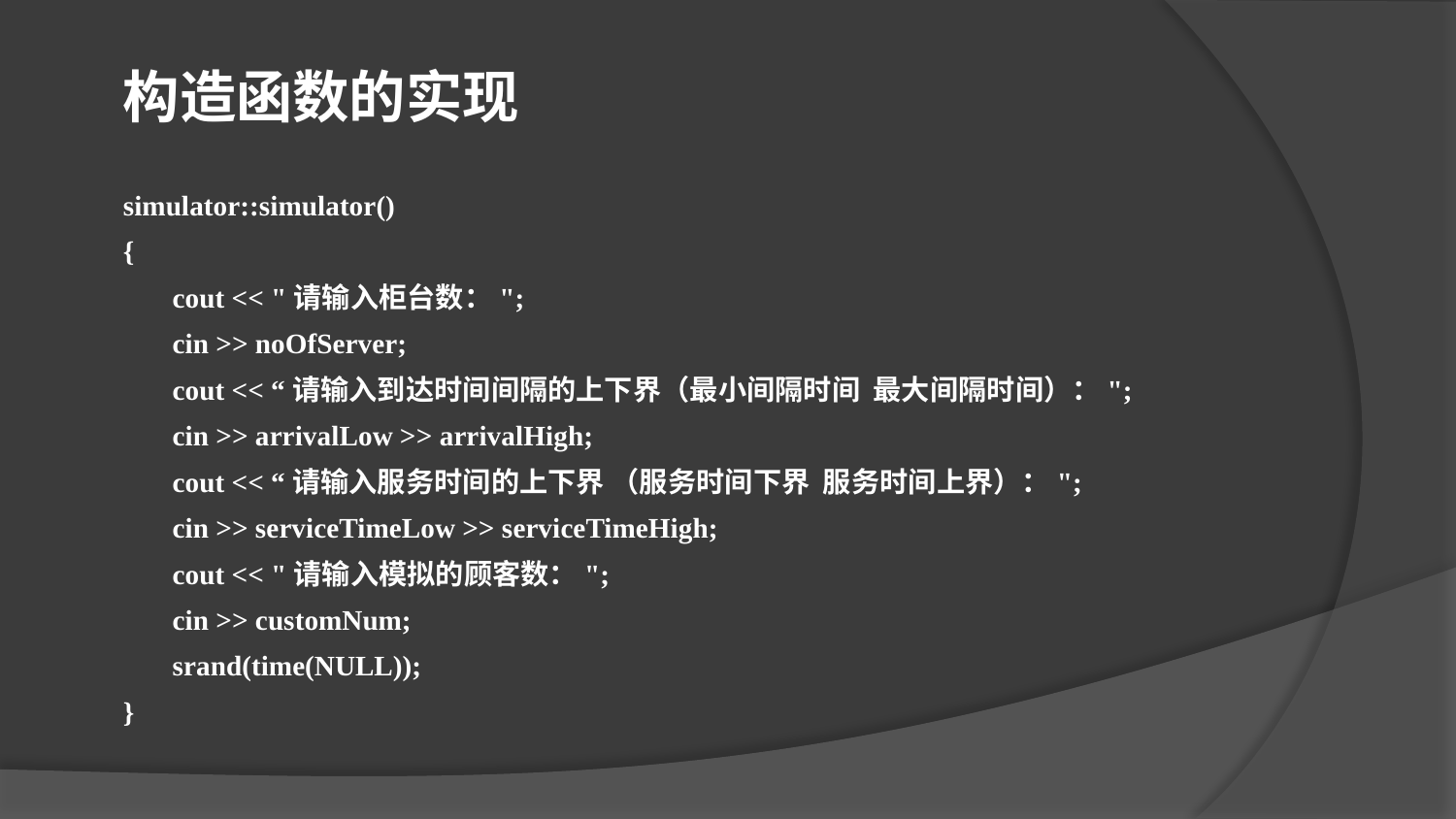

构造函数的实现
simulator::simulator()
{
       cout << "请输入柜台数：";
       cin >> noOfServer;
       cout << “请输入到达时间间隔的上下界（最小间隔时间  最大间隔时间）：";
       cin >> arrivalLow >> arrivalHigh;
       cout << “请输入服务时间的上下界 （服务时间下界  服务时间上界）：";
       cin >> serviceTimeLow >> serviceTimeHigh;
       cout << "请输入模拟的顾客数：";
       cin >> customNum;
       srand(time(NULL));
}